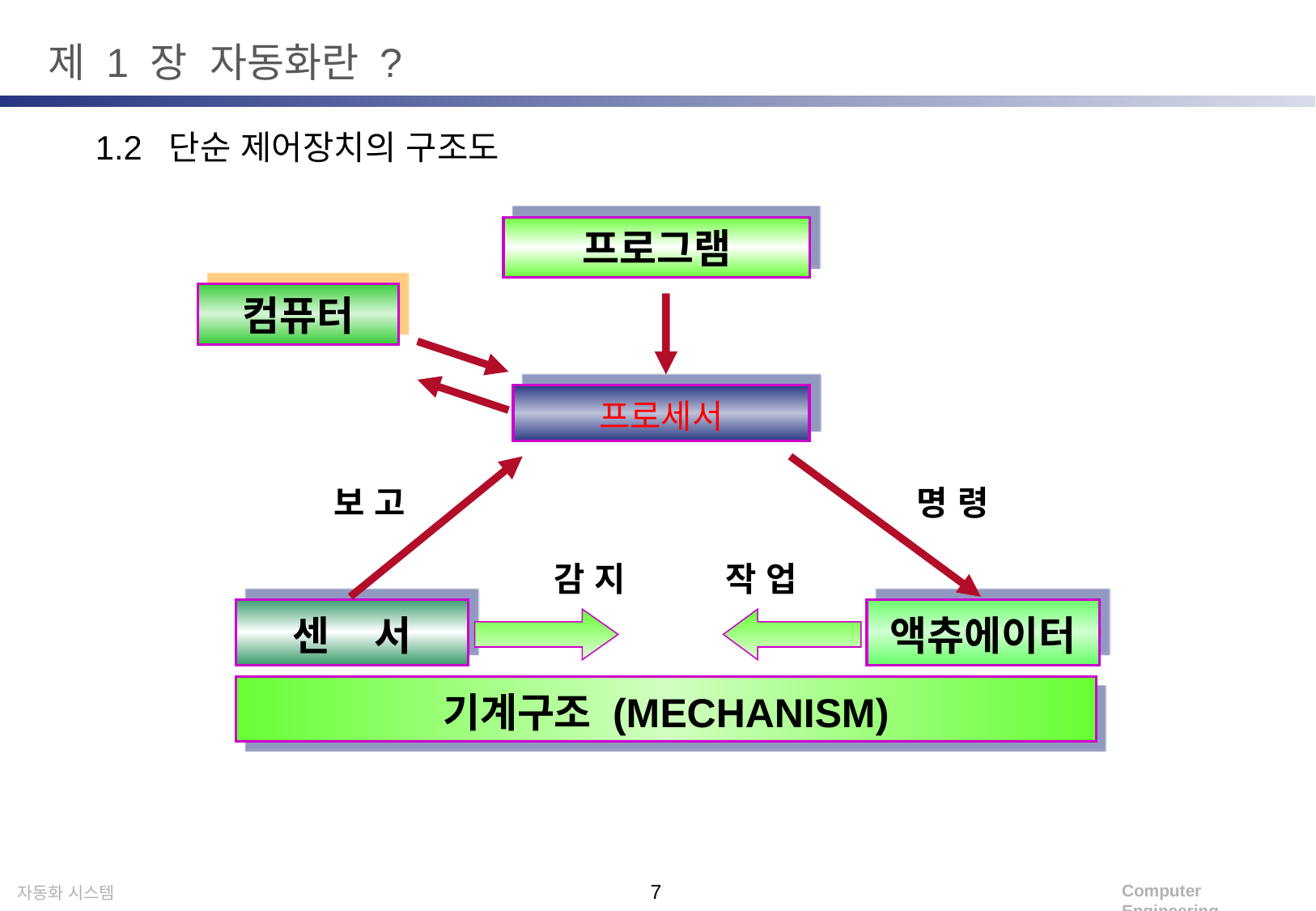

제 1 장  자동화란 ?
1.2  단순 제어장치의 구조도
프로그램
컴퓨터

프로세서

보 고
명 령
감 지
작 업
센    서
액츄에이터

기계구조 (MECHANISM)